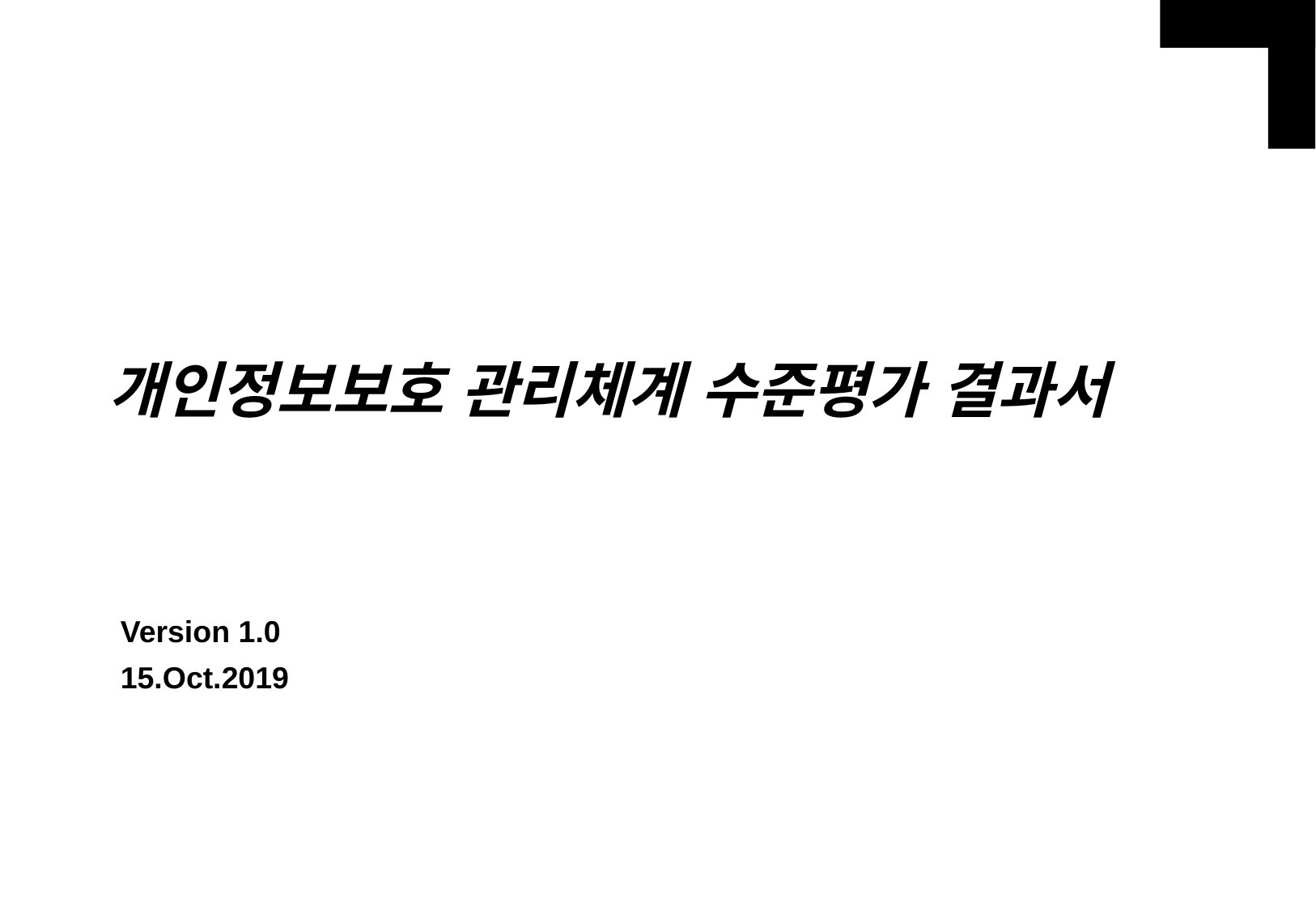

개인정보보호 관리체계 수준평가 결과서
Version 1.0
15.Oct.2019